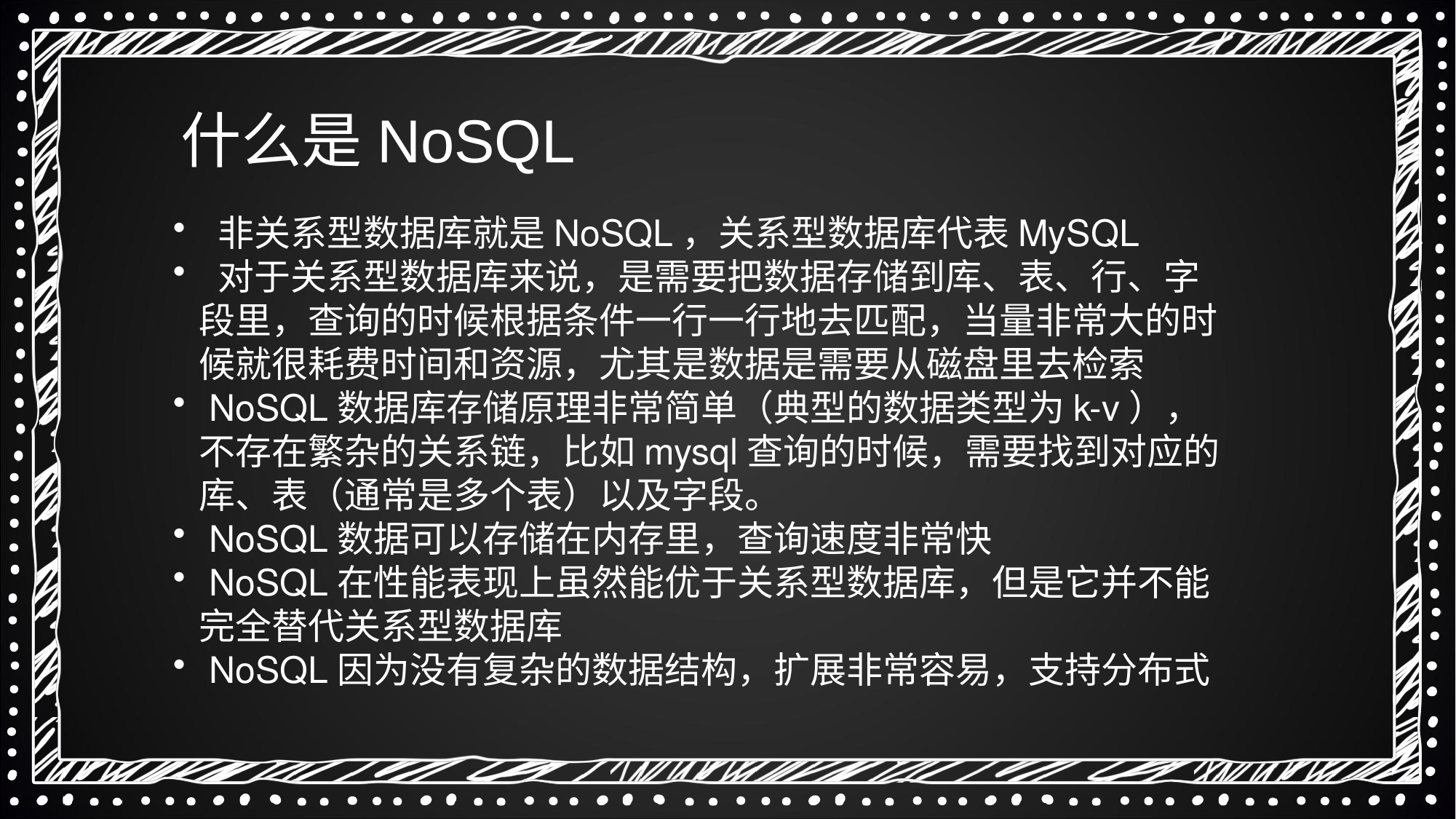

什么是NoSQL
 非关系型数据库就是NoSQL，关系型数据库代表MySQL
 对于关系型数据库来说，是需要把数据存储到库、表、行、字段里，查询的时候根据条件一行一行地去匹配，当量非常大的时候就很耗费时间和资源，尤其是数据是需要从磁盘里去检索
 NoSQL数据库存储原理非常简单（典型的数据类型为k-v），不存在繁杂的关系链，比如mysql查询的时候，需要找到对应的库、表（通常是多个表）以及字段。
 NoSQL数据可以存储在内存里，查询速度非常快
 NoSQL在性能表现上虽然能优于关系型数据库，但是它并不能完全替代关系型数据库
 NoSQL因为没有复杂的数据结构，扩展非常容易，支持分布式